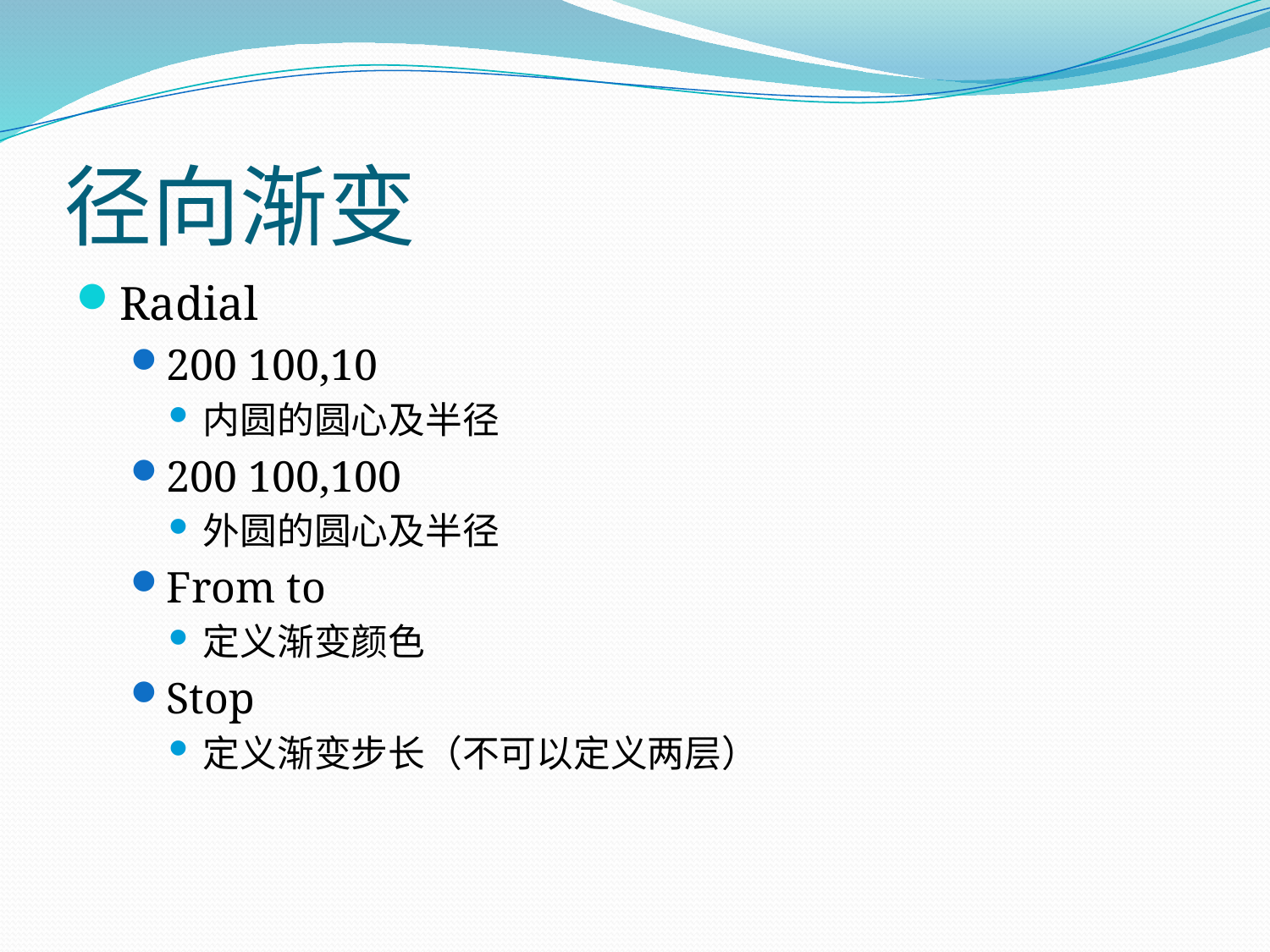

# 径向渐变
Radial
200 100,10
内圆的圆心及半径
200 100,100
外圆的圆心及半径
From to
定义渐变颜色
Stop
定义渐变步长（不可以定义两层）